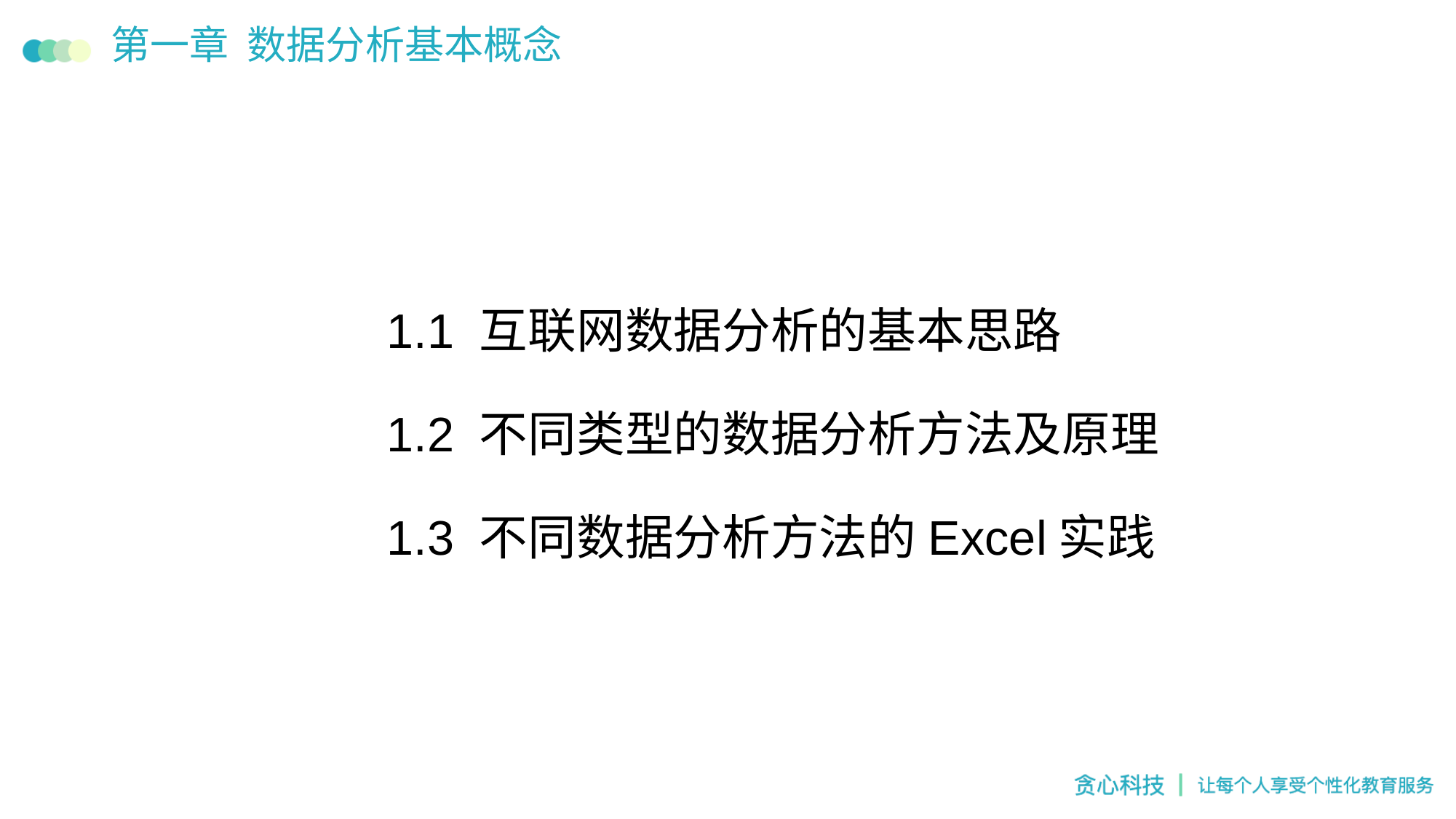

# 第一章  数据分析基本概念
1.1 互联网数据分析的基本思路
1.2 不同类型的数据分析方法及原理
1.3 不同数据分析方法的Excel实践